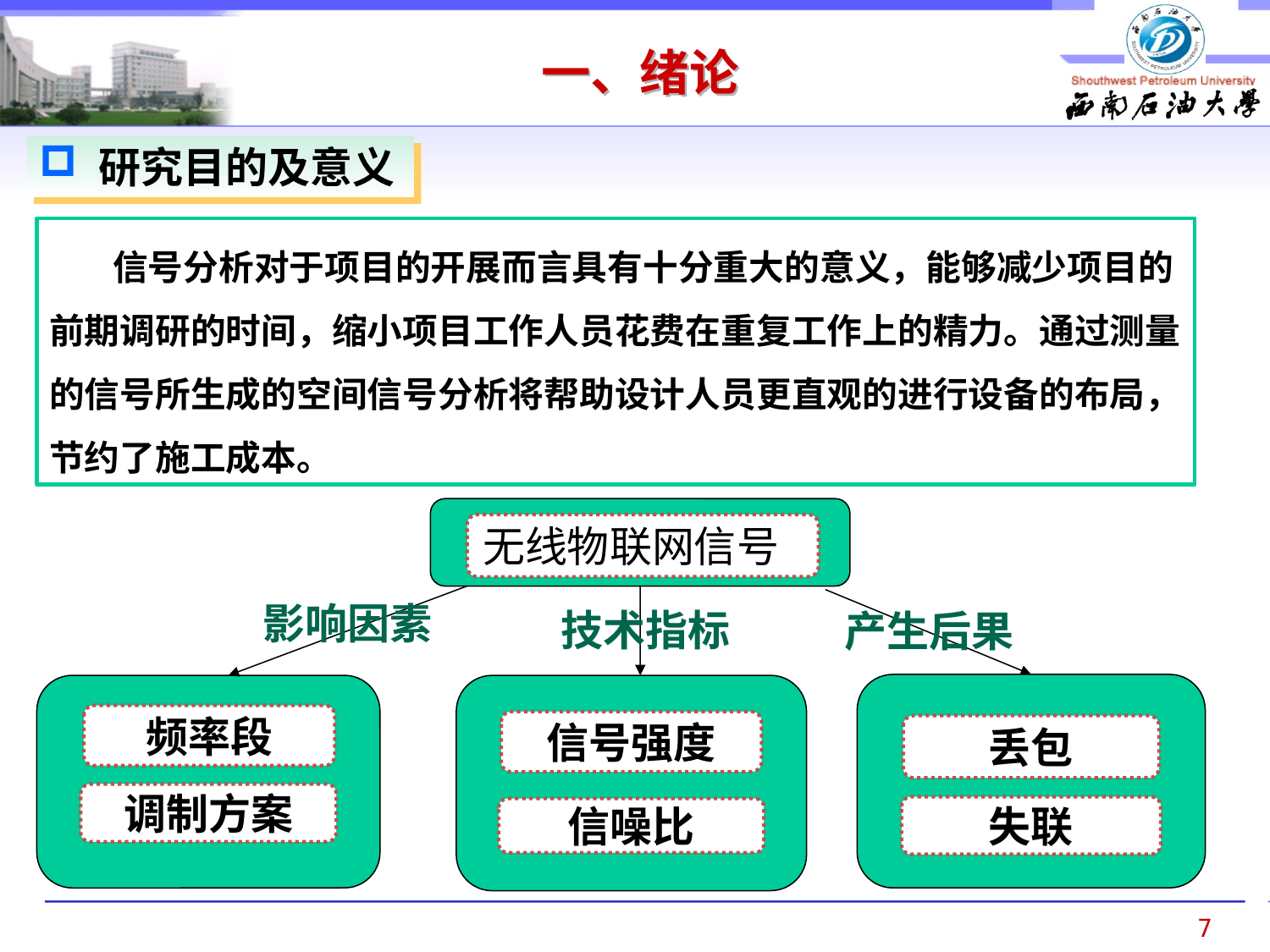

一、绪论
 研究目的及意义
信号分析对于项目的开展而言具有十分重大的意义，能够减少项目的前期调研的时间，缩小项目工作人员花费在重复工作上的精力。通过测量的信号所生成的空间信号分析将帮助设计人员更直观的进行设备的布局，节约了施工成本。

无线物联网信号
影响因素
技术指标
产生后果

丢包
失联

频率段
调制方案

信号强度
信噪比
7